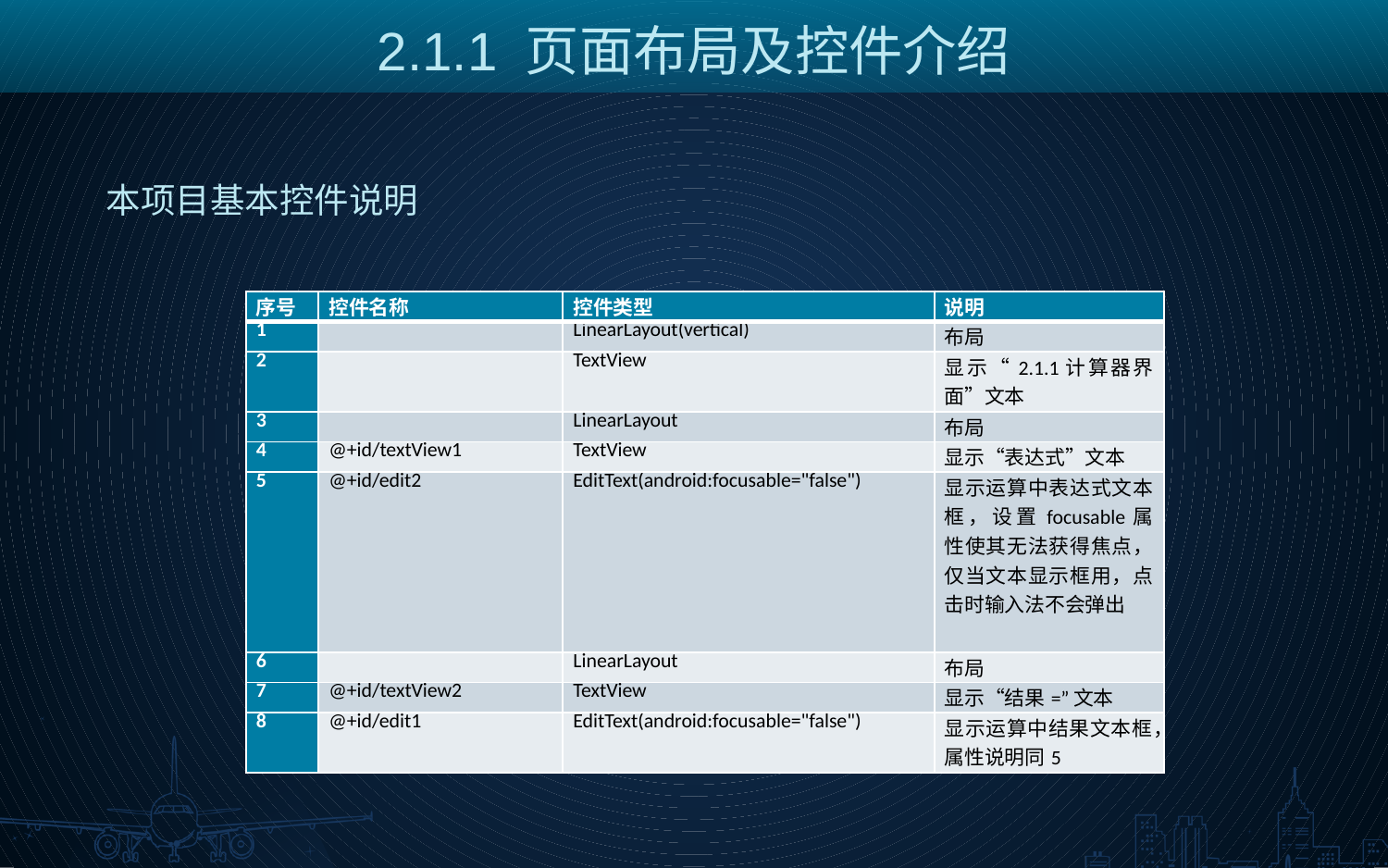

2.1.1 页面布局及控件介绍
本项目基本控件说明
| 序号 | 控件名称 | 控件类型 | 说明 |
| --- | --- | --- | --- |
| 1 |  | LinearLayout(vertical) | 布局 |
| 2 |  | TextView | 显示“2.1.1计算器界面”文本 |
| 3 |  | LinearLayout | 布局 |
| 4 | @+id/textView1 | TextView | 显示“表达式”文本 |
| 5 | @+id/edit2 | EditText(android:focusable="false") | 显示运算中表达式文本框，设置focusable属性使其无法获得焦点，仅当文本显示框用，点击时输入法不会弹出 |
| 6 |  | LinearLayout | 布局 |
| 7 | @+id/textView2 | TextView | 显示“结果=”文本 |
| 8 | @+id/edit1 | EditText(android:focusable="false") | 显示运算中结果文本框，属性说明同5 |